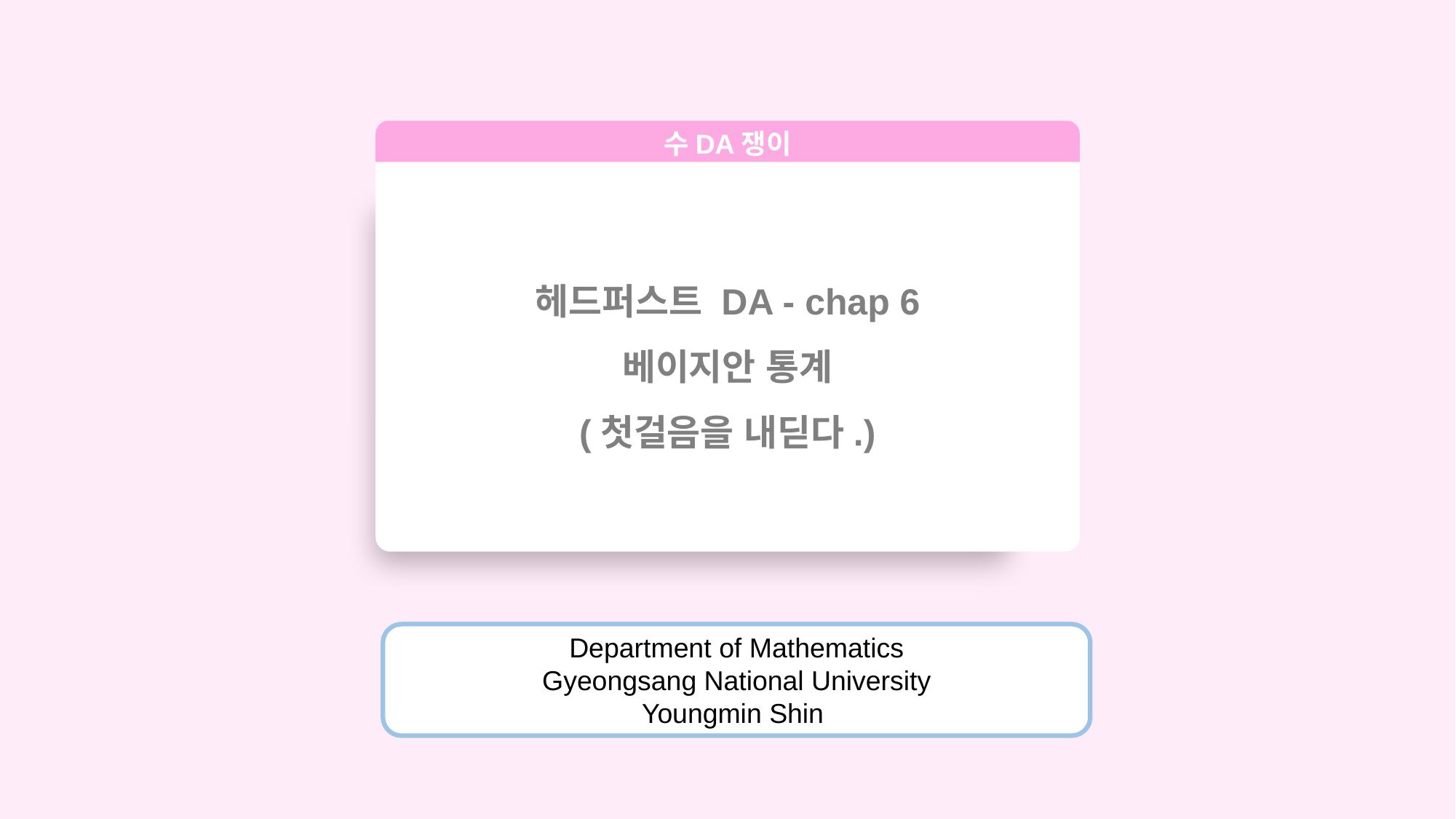

수DA쟁이
헤드퍼스트 DA - chap 6
베이지안 통계
(첫걸음을 내딛다.)
Department of Mathematics
Gyeongsang National University
Youngmin Shin